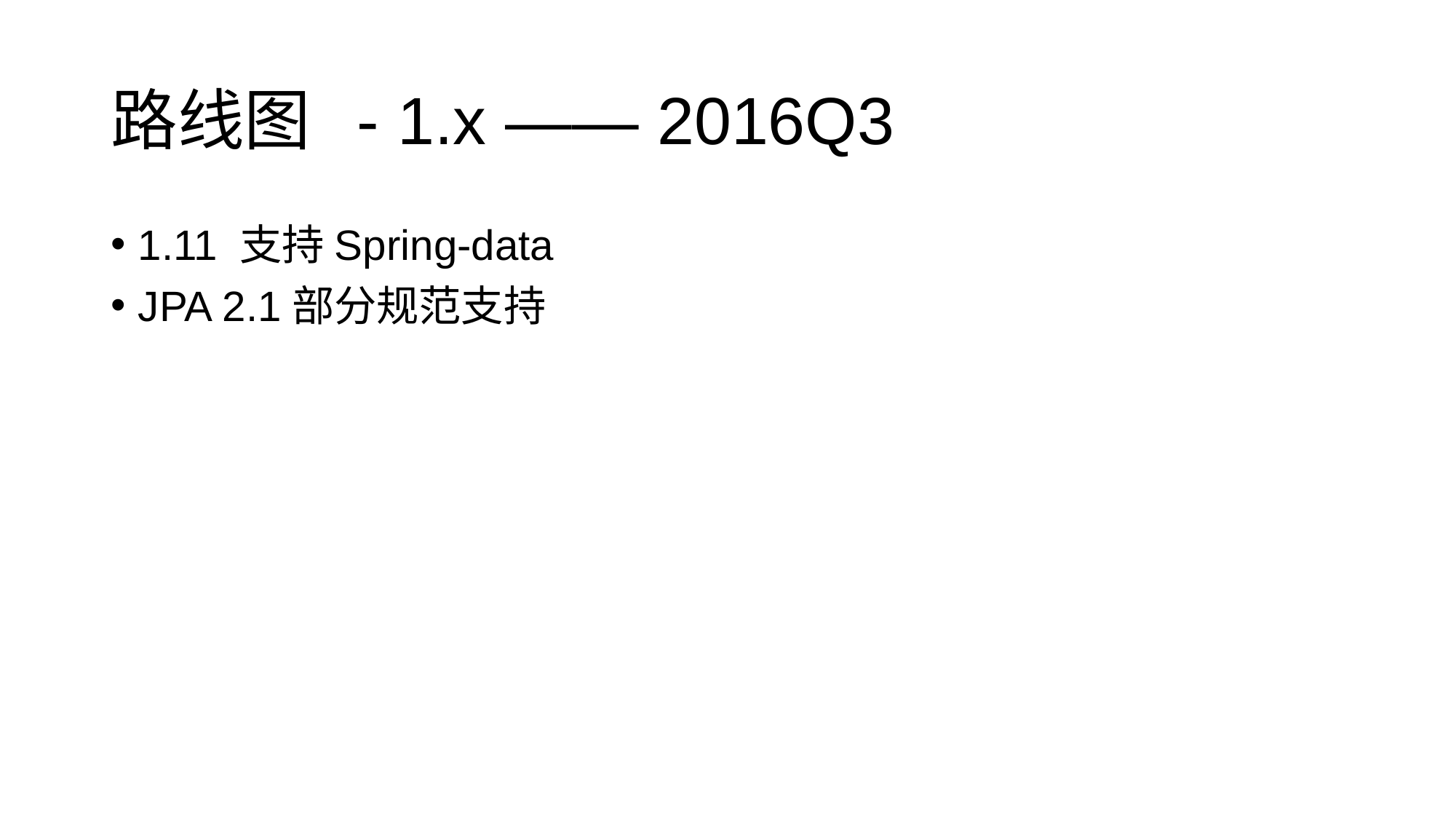

# 路线图  - 1.x —— 2016Q3
1.11 支持Spring-data
JPA 2.1部分规范支持